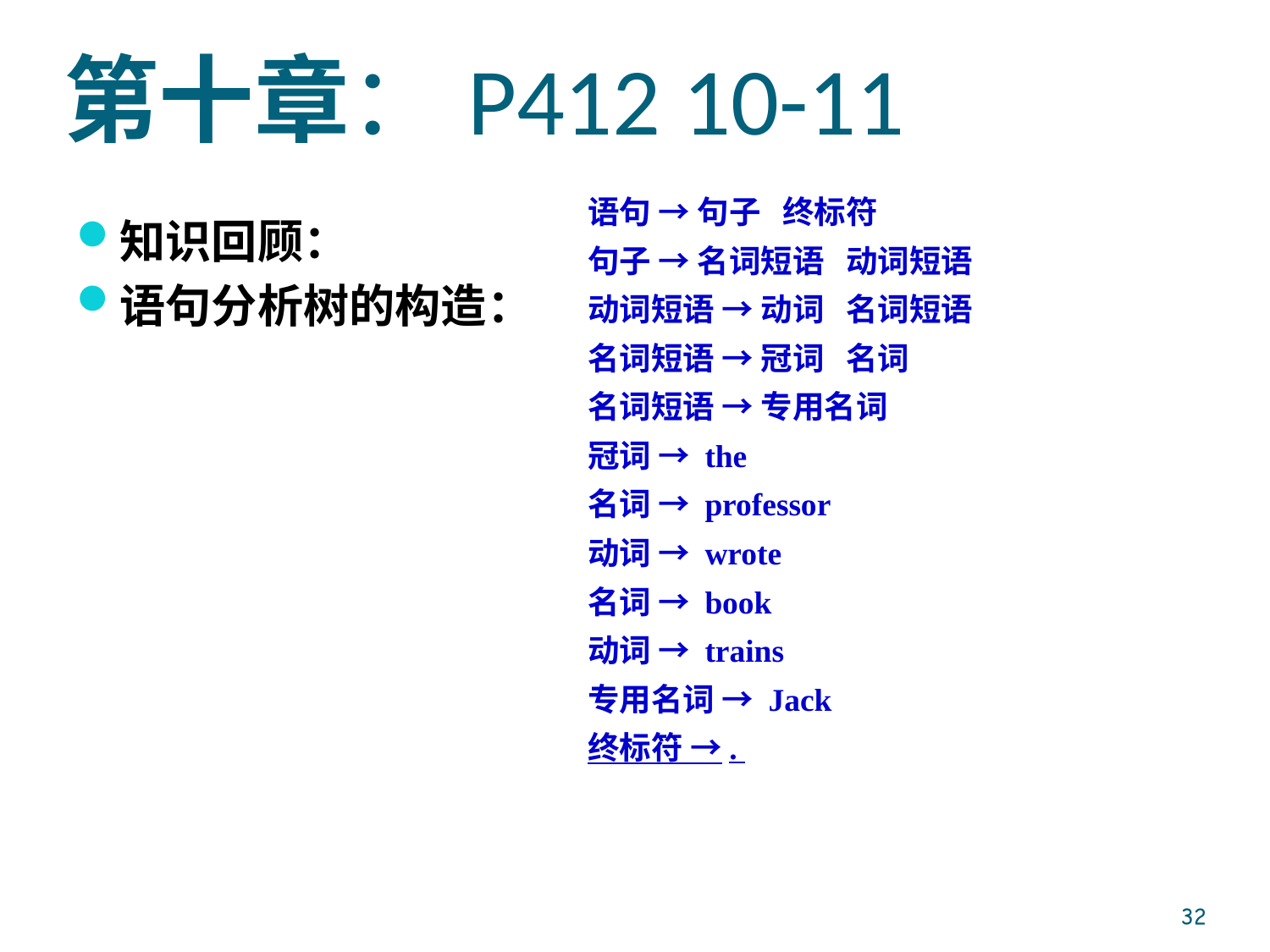

# 第十章：P412 10-11
语句 → 句子   终标符
句子 → 名词短语   动词短语
动词短语 → 动词   名词短语
名词短语 → 冠词   名词
名词短语 → 专用名词
冠词 → the
名词 → professor
动词 → wrote
名词 → book
动词 → trains
专用名词 → Jack
终标符 →.
知识回顾：
语句分析树的构造：
32